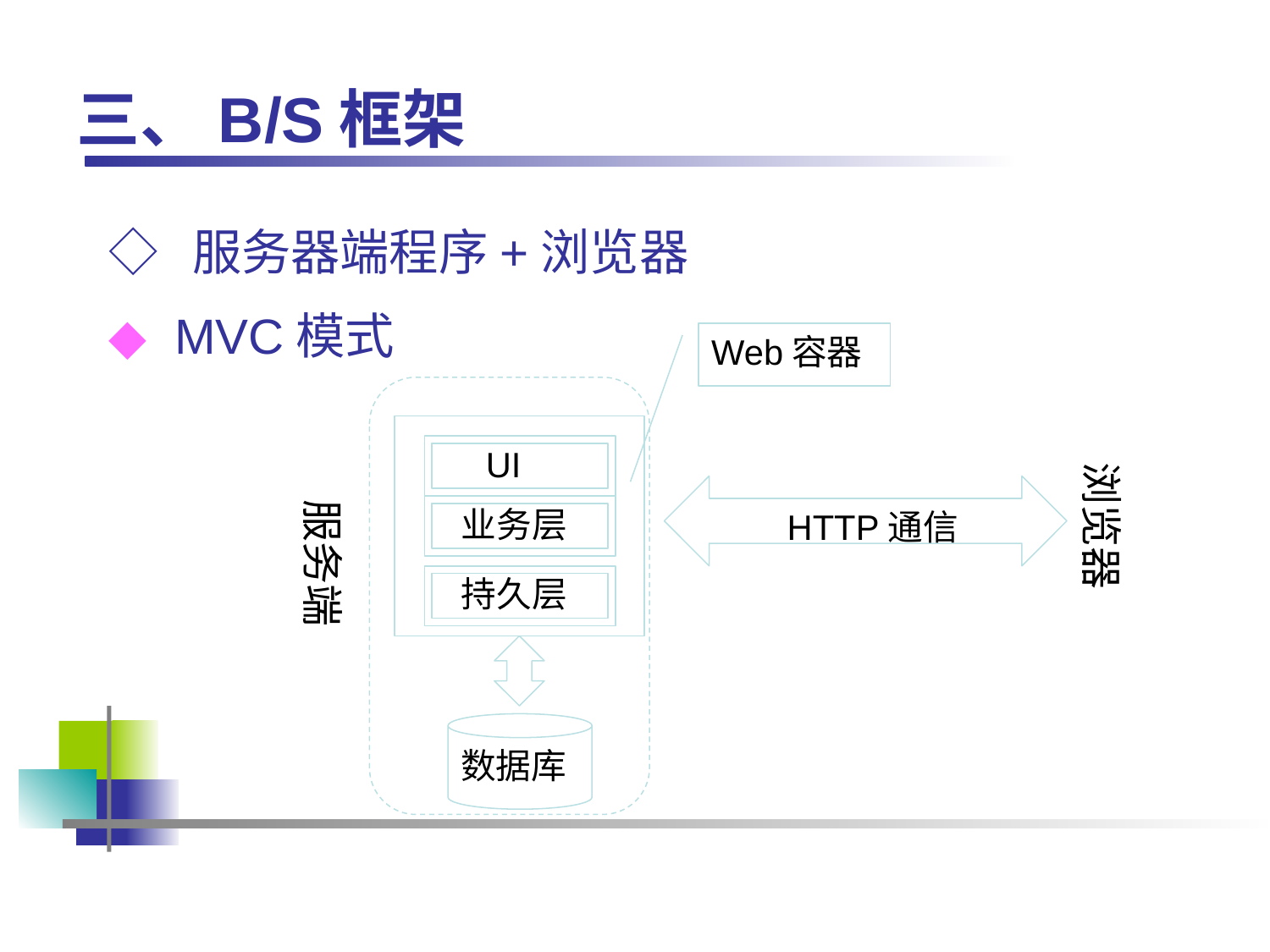

# 三、B/S框架

◇  服务器端程序+浏览器
◆  MVC模式
Web容器

     UI
浏览器
         HTTP通信
服务端
  业务层
  持久层

数据库